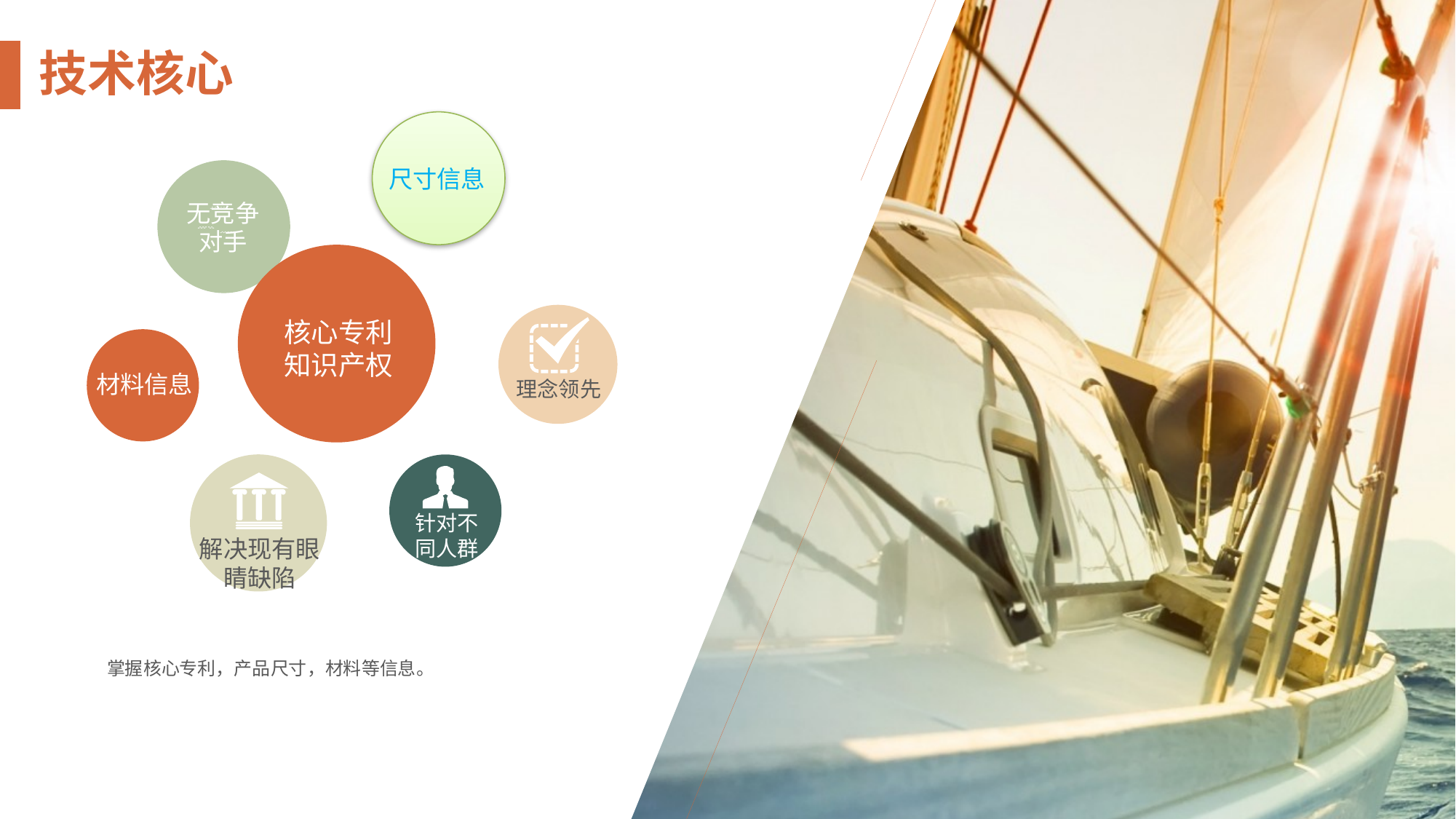

技术核心

尺寸信息

无竞争
对手

核心专利
知识产权

理念领先

针对不
同人群

解决现有眼睛缺陷
材料信息
掌握核心专利，产品尺寸，材料等信息。